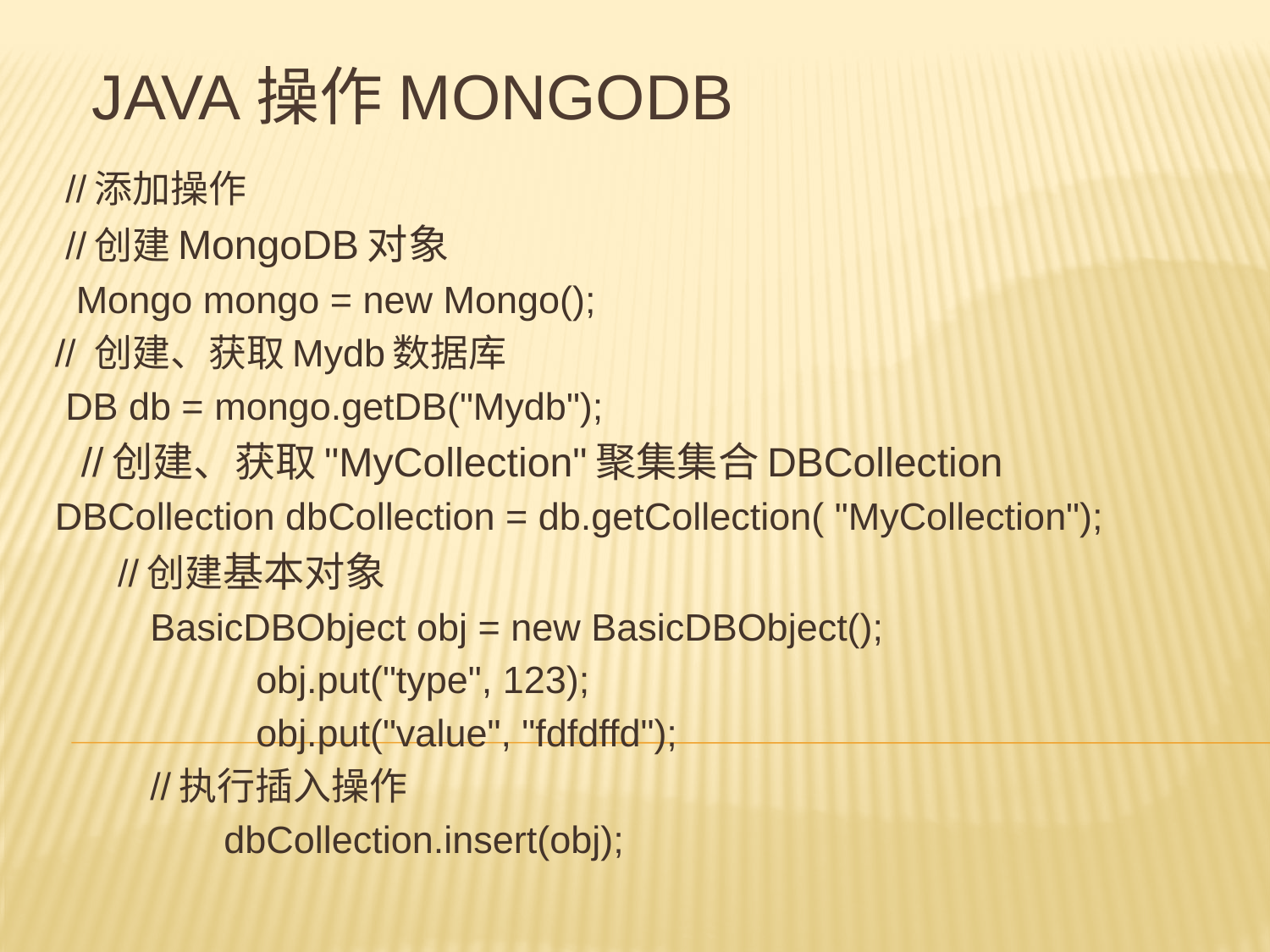

# Java操作MongoDB
     //添加操作
     //创建MongoDB对象
      Mongo mongo = new Mongo();
    // 创建、获取Mydb数据库
     DB db = mongo.getDB("Mydb");
      //创建、获取"MyCollection"聚集集合DBCollection
    DBCollection dbCollection = db.getCollection( "MyCollection");
	//创建基本对象
             BasicDBObject obj = new BasicDBObject();
                       obj.put("type", 123);
                       obj.put("value", "fdfdffd");
             //执行插入操作
	          dbCollection.insert(obj);